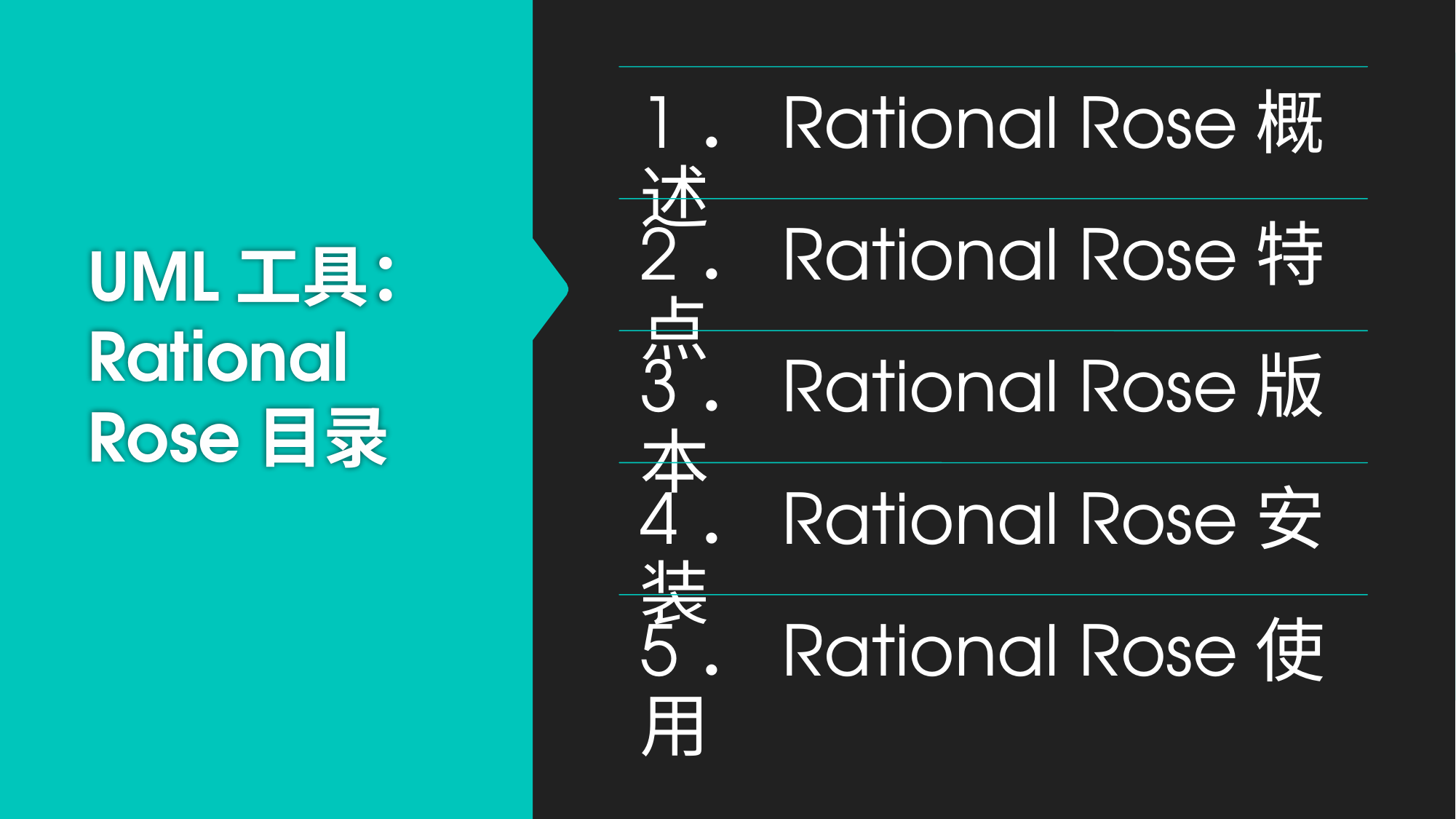

1．Rational Rose概述
2．Rational Rose特点
3．Rational Rose版本
4．Rational Rose安装
5．Rational Rose使用

# UML工具：Rational Rose目录